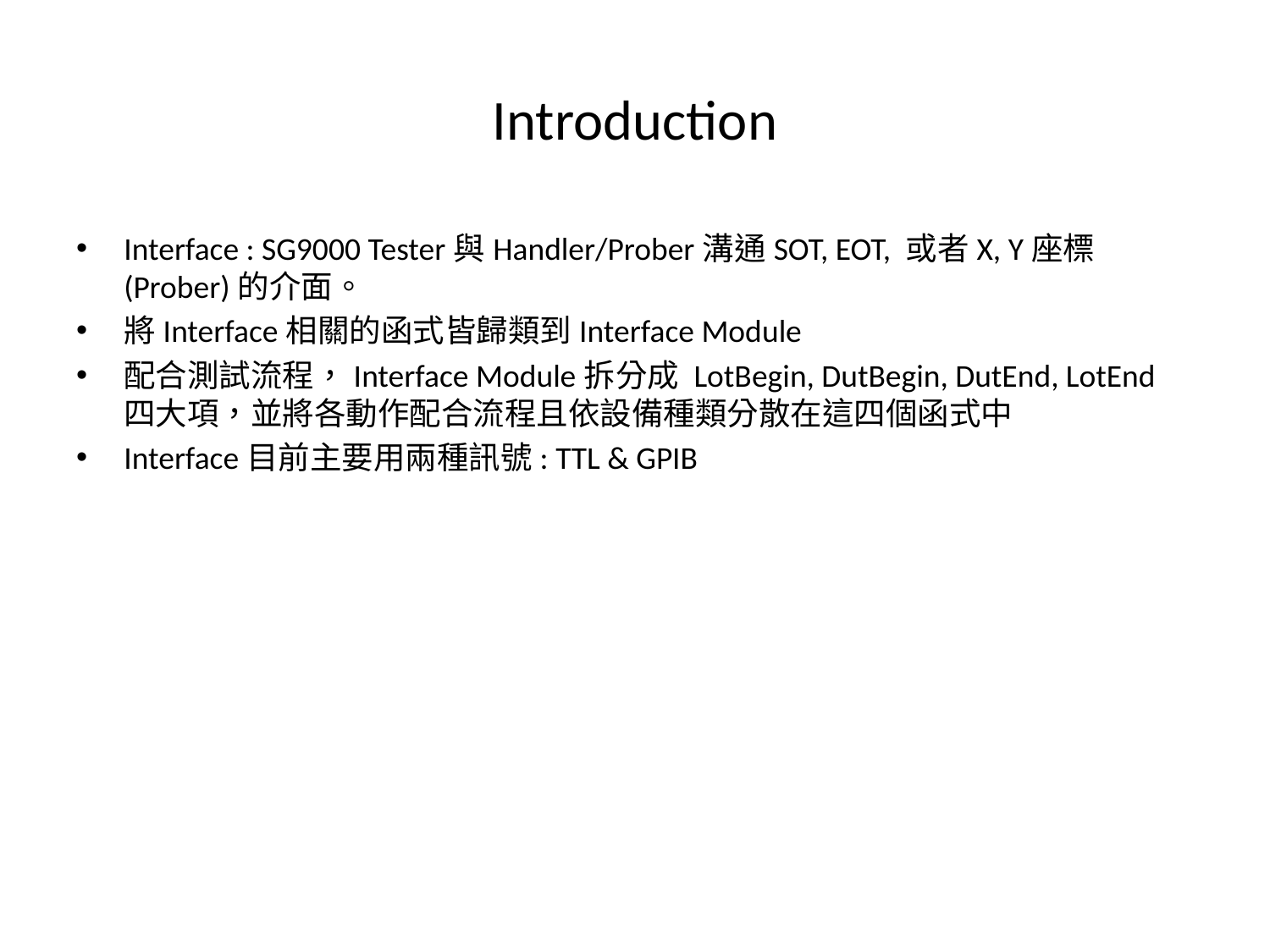

# Introduction
Interface : SG9000 Tester與Handler/Prober溝通SOT, EOT, 或者X, Y座標(Prober)的介面。
將Interface相關的函式皆歸類到Interface Module
配合測試流程，Interface Module拆分成 LotBegin, DutBegin, DutEnd, LotEnd四大項，並將各動作配合流程且依設備種類分散在這四個函式中
Interface目前主要用兩種訊號: TTL & GPIB